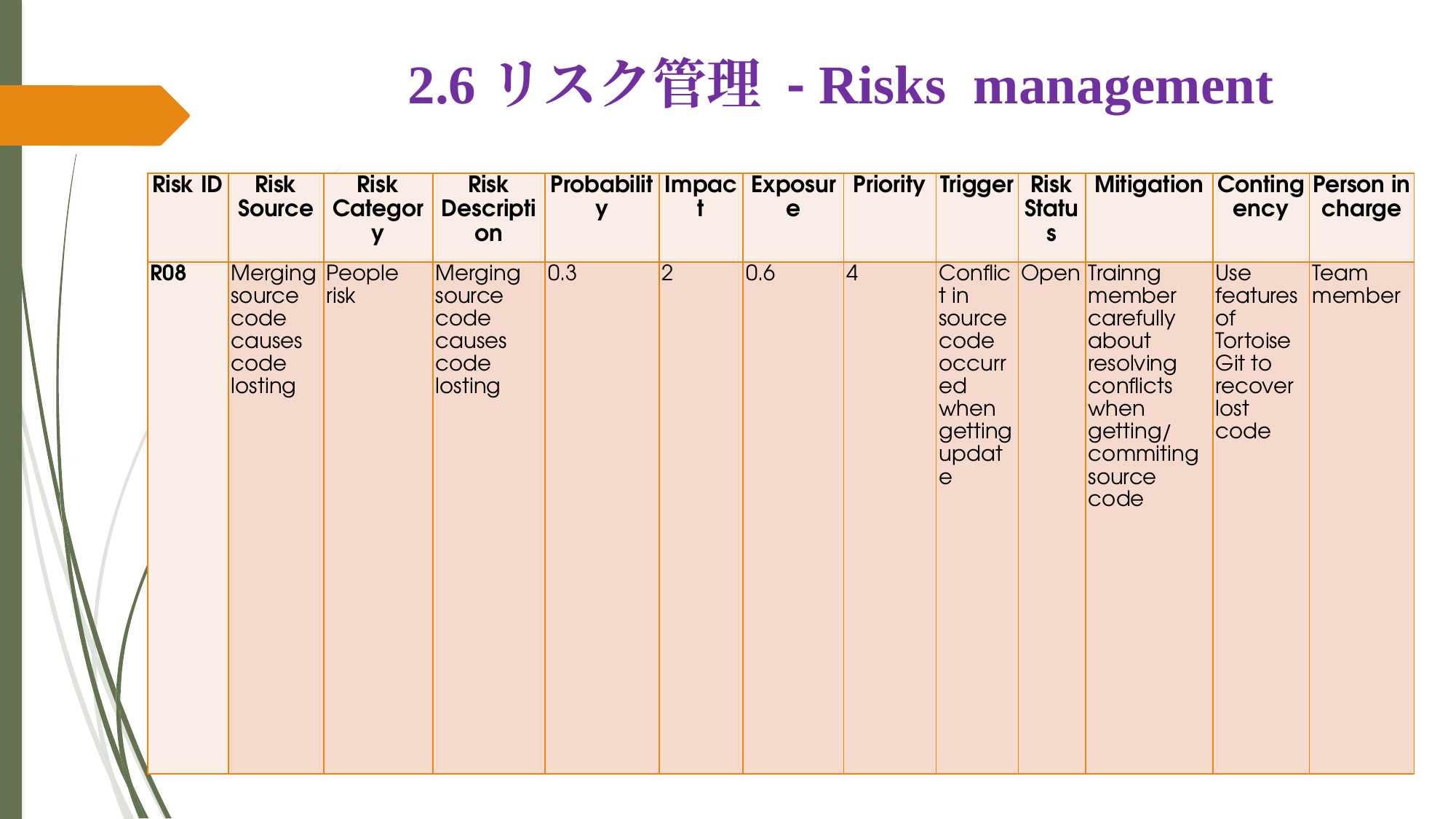

# 2.6リスク管理 - Risks  management
| Risk ID | Risk Source | Risk Category | Risk Description | Probability | Impact | Exposure | Priority | Trigger | Risk Status | Mitigation | Contingency | Person in charge |
| --- | --- | --- | --- | --- | --- | --- | --- | --- | --- | --- | --- | --- |
| R08 | Merging source code causes code losting | People risk | Merging source code causes code losting | 0.3 | 2 | 0.6 | 4 | Conflict in source code occurred when getting update | Open | Trainng member carefully about resolving conflicts when getting/commiting source code | Use features of TortoiseGit to recover lost code | Team member |